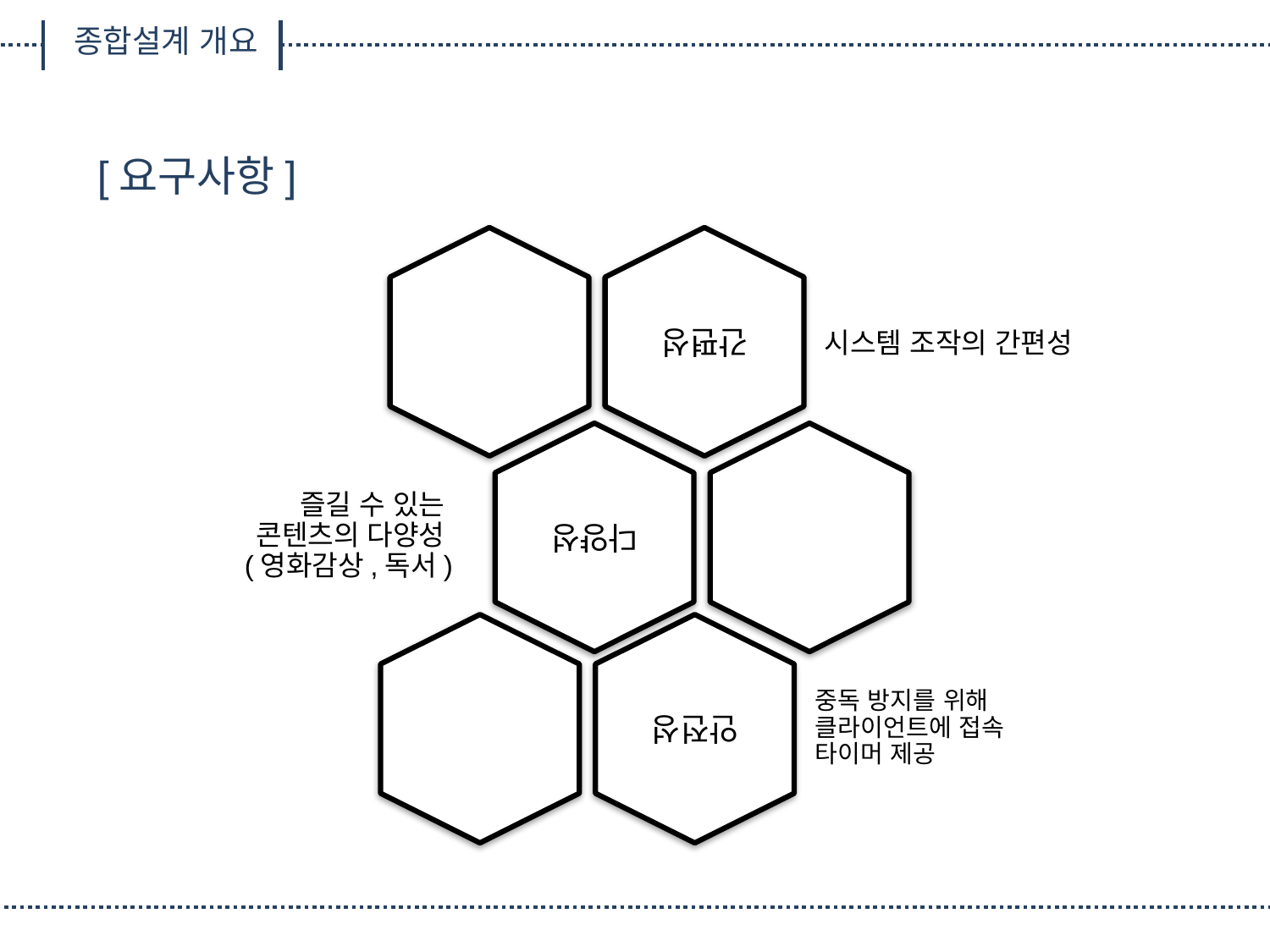

종합설계 개요
[요구사항]
간편성
시스템 조작의 간편성

다양성
즐길 수 있는
콘텐츠의 다양성
(영화감상,독서)

안전성
중독 방지를 위해
클라이언트에 접속 타이머 제공